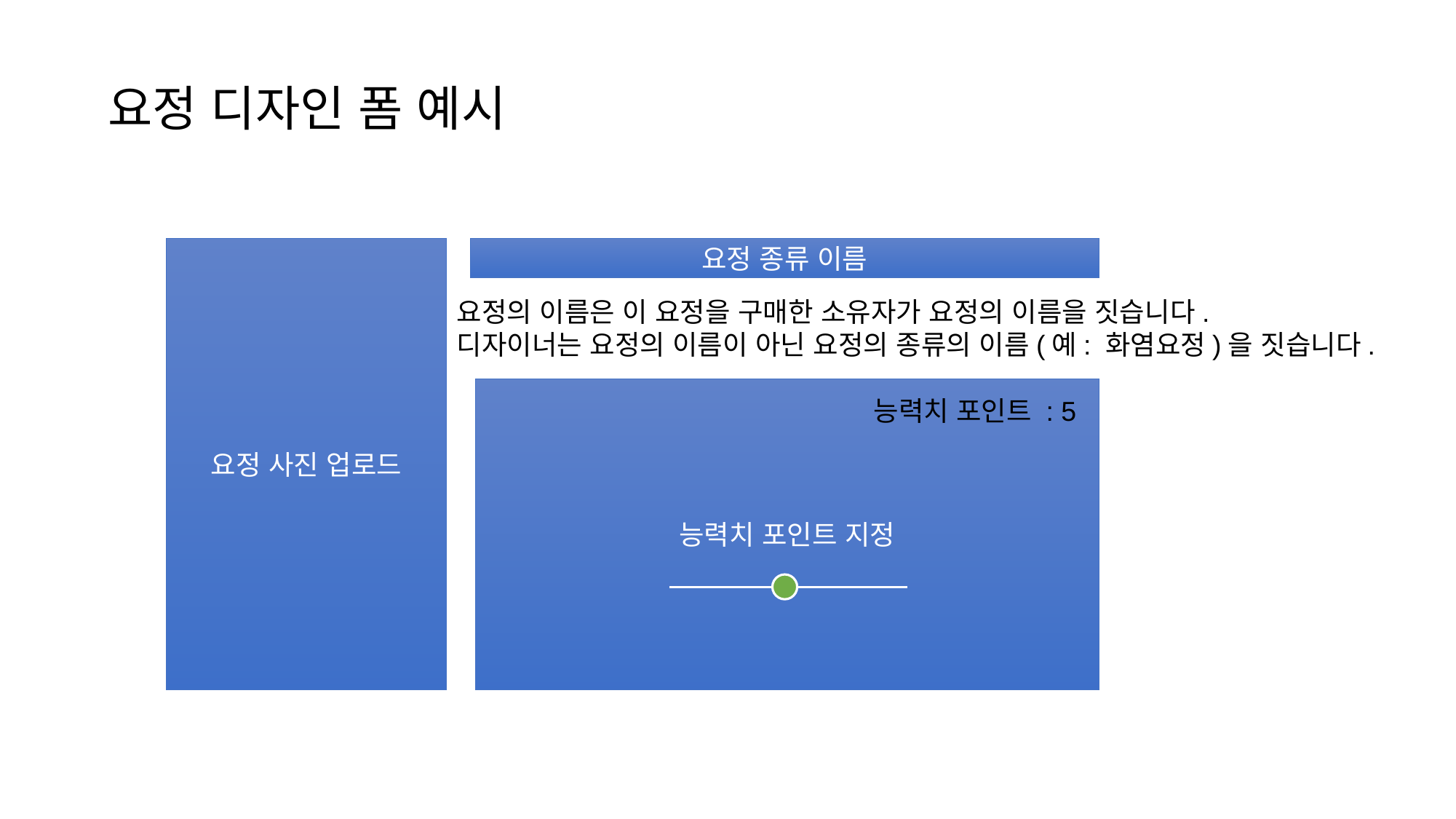

# 요정 디자인 폼 예시
요정 사진 업로드
요정 종류 이름
요정의 이름은 이 요정을 구매한 소유자가 요정의 이름을 짓습니다.
디자이너는 요정의 이름이 아닌 요정의 종류의 이름(예: 화염요정)을 짓습니다.
능력치 포인트 지정
능력치 포인트 : 5